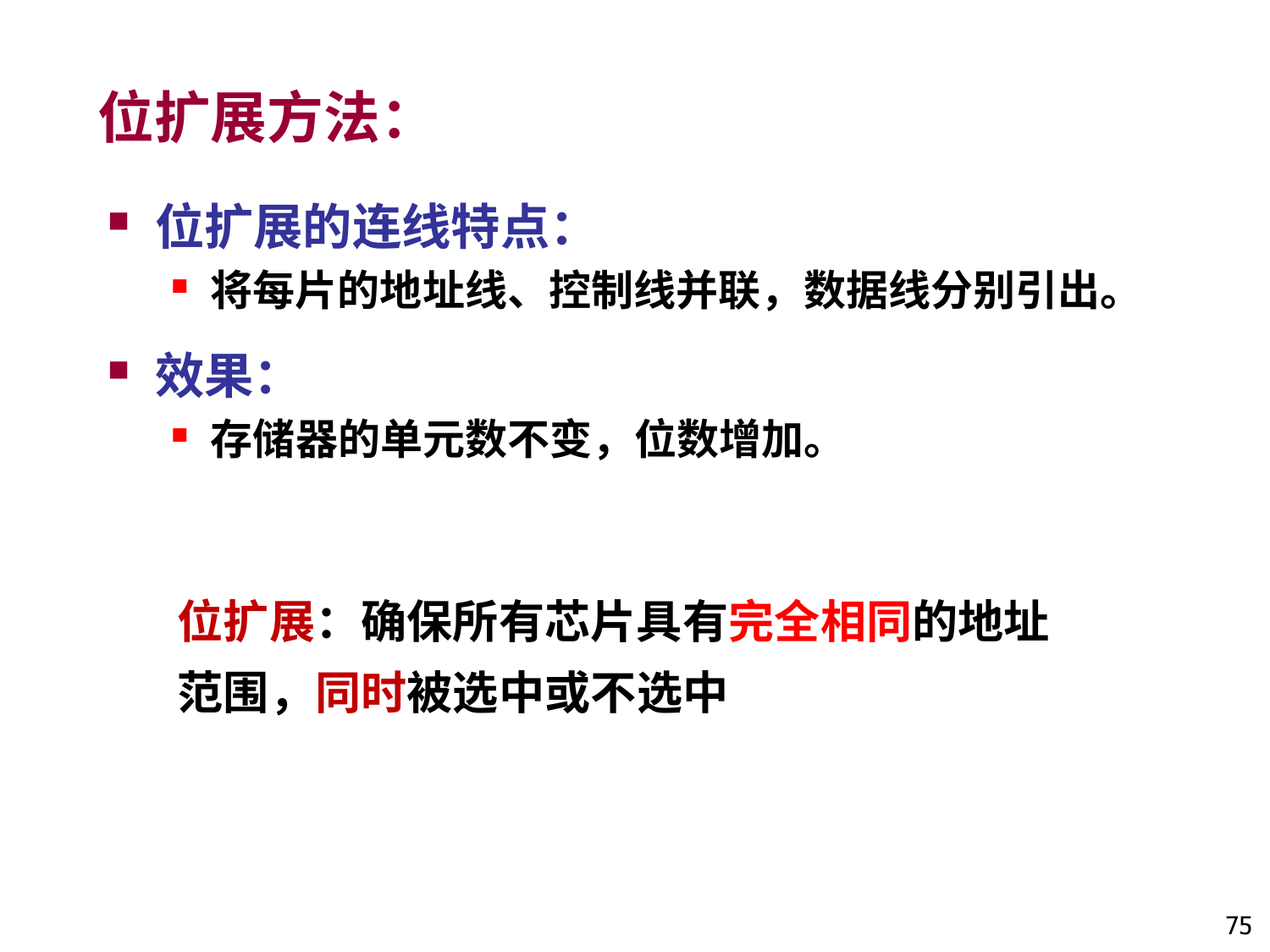

# 位扩展方法：
位扩展的连线特点：
将每片的地址线、控制线并联，数据线分别引出。
效果：
存储器的单元数不变，位数增加。

位扩展：确保所有芯片具有完全相同的地址范围，同时被选中或不选中
75